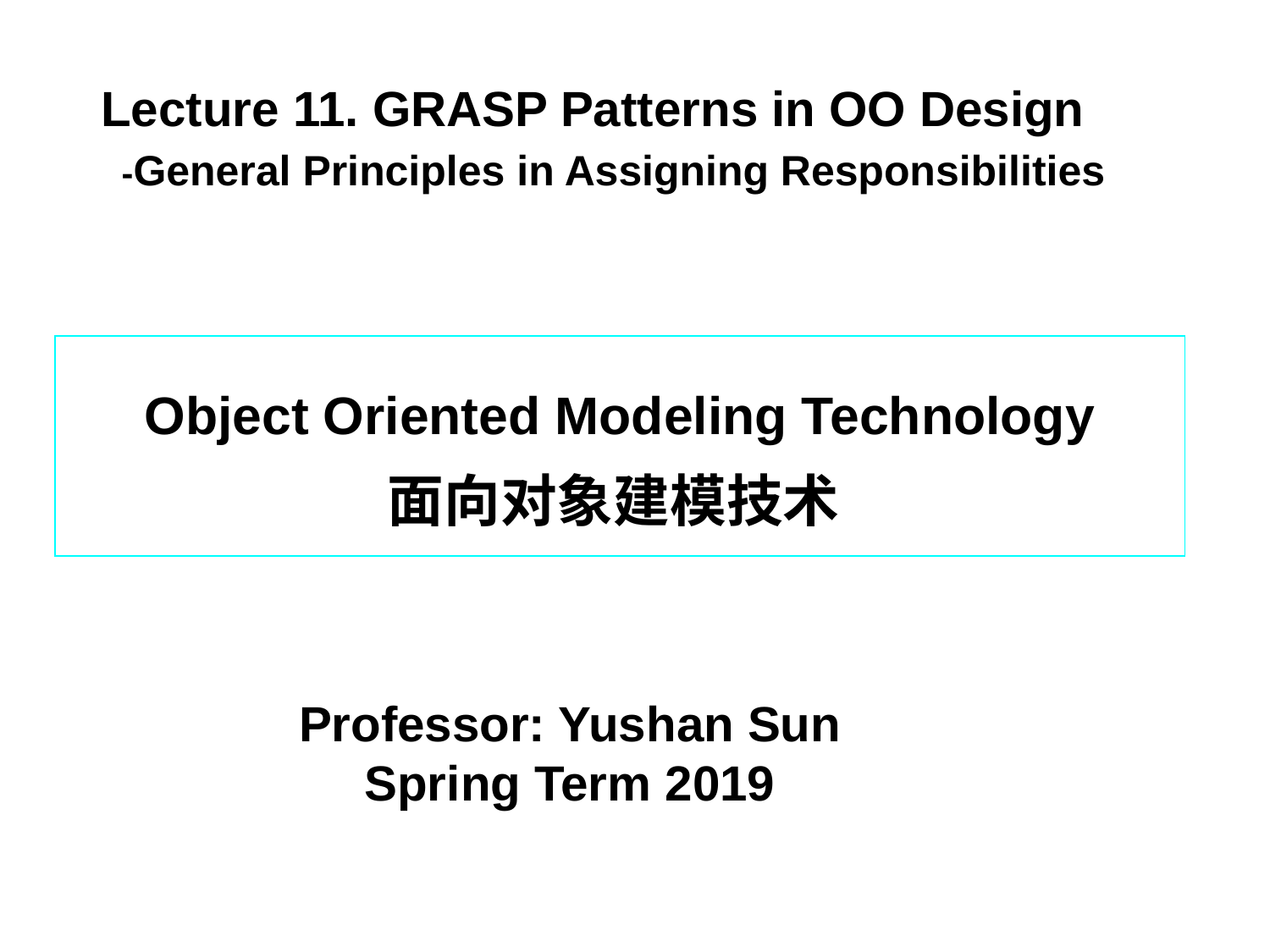

Lecture 11. GRASP Patterns in OO Design
  -General Principles in Assigning Responsibilities
Object Oriented Modeling Technology
面向对象建模技术
Professor: Yushan Sun
Spring Term 2019